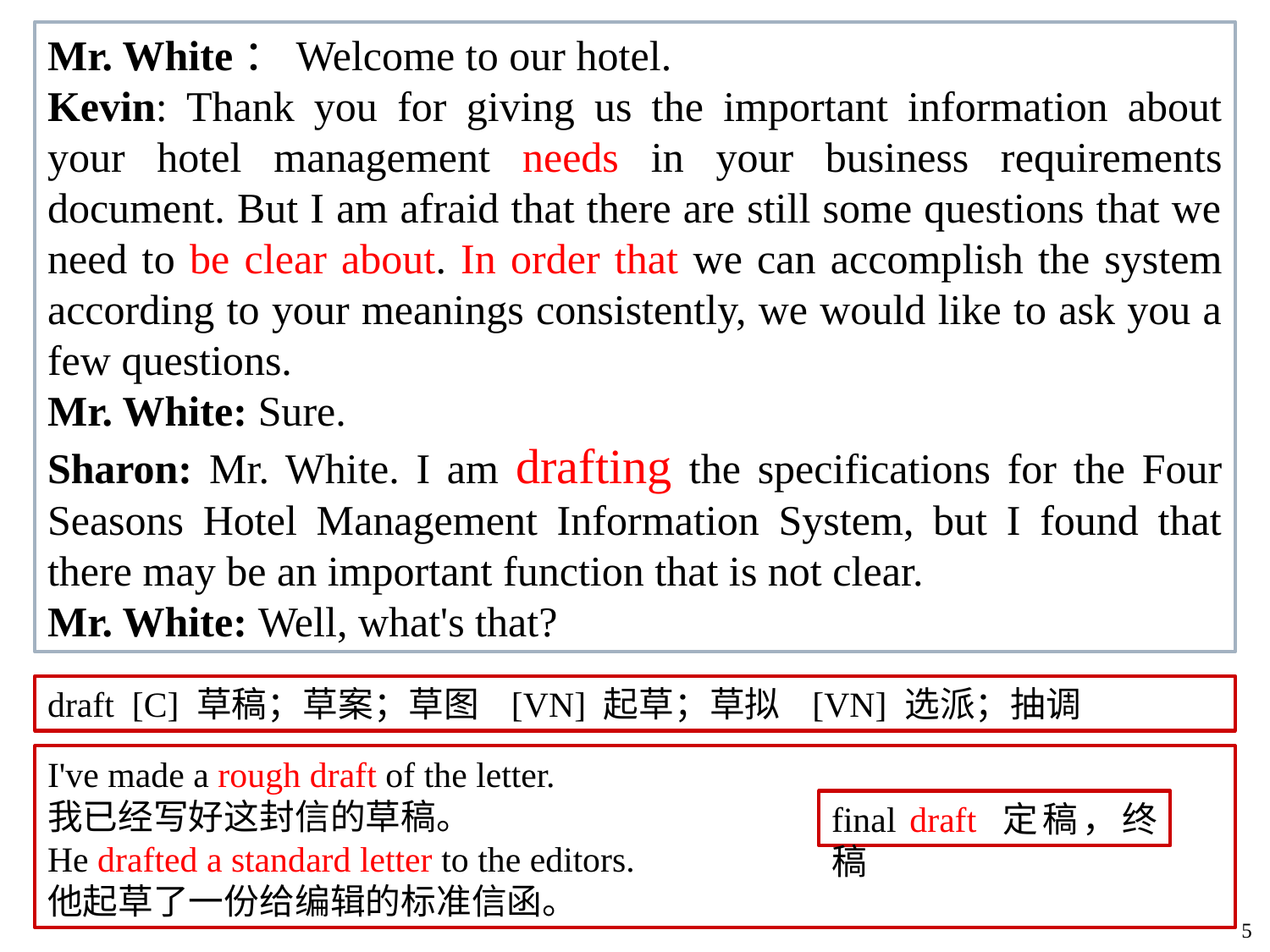

Mr. White：Welcome to our hotel.
Kevin: Thank you for giving us the important information about your hotel management needs in your business requirements document. But I am afraid that there are still some questions that we need to be clear about. In order that we can accomplish the system according to your meanings consistently, we would like to ask you a few questions.
Mr. White: Sure.
Sharon: Mr. White. I am drafting the specifications for the Four Seasons Hotel Management Information System, but I found that there may be an important function that is not clear.
Mr. White: Well, what's that?
draft  [C] 草稿；草案；草图   [VN] 起草；草拟   [VN] 选派；抽调
I've made a rough draft of the letter.
我已经写好这封信的草稿。
He drafted a standard letter to the editors.
他起草了一份给编辑的标准信函。
final draft 定稿，终稿
5